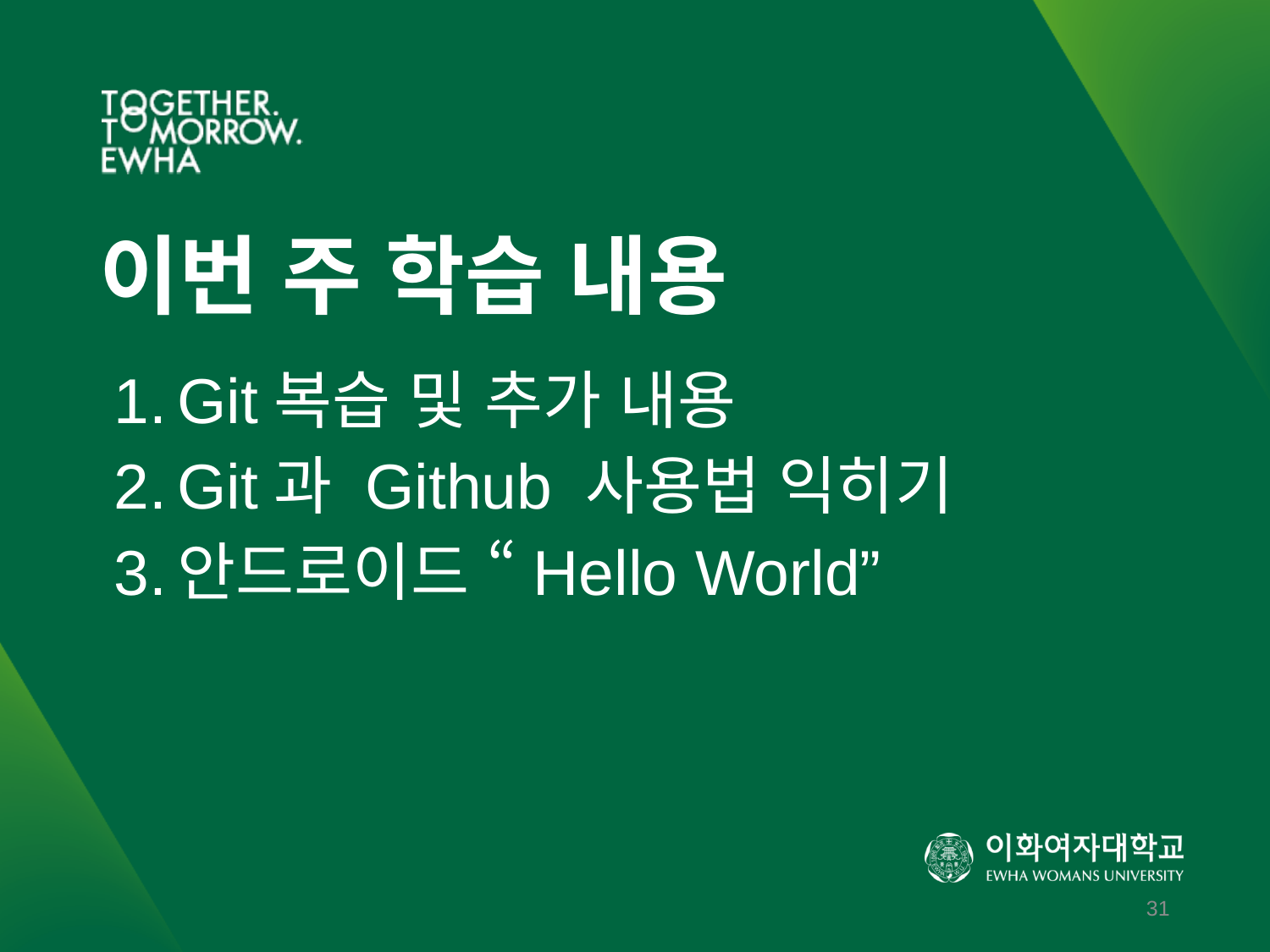

# 이번 주 학습 내용
Git복습 및 추가 내용
Git과 Github 사용법 익히기
안드로이드 “Hello World”
31